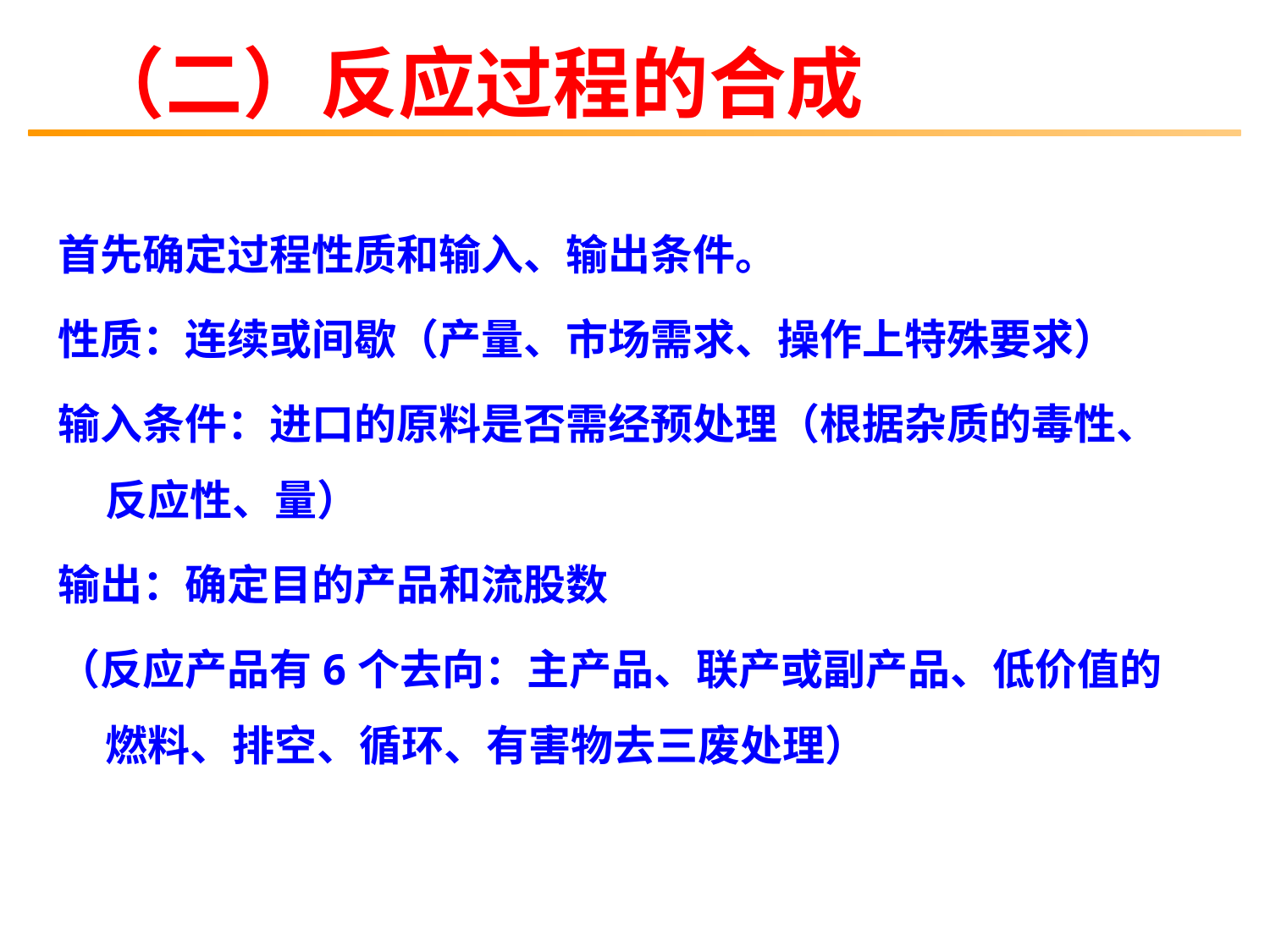

# （二）反应过程的合成
首先确定过程性质和输入、输出条件。
性质：连续或间歇（产量、市场需求、操作上特殊要求）
输入条件：进口的原料是否需经预处理（根据杂质的毒性、反应性、量）
输出：确定目的产品和流股数
（反应产品有6个去向：主产品、联产或副产品、低价值的燃料、排空、循环、有害物去三废处理）